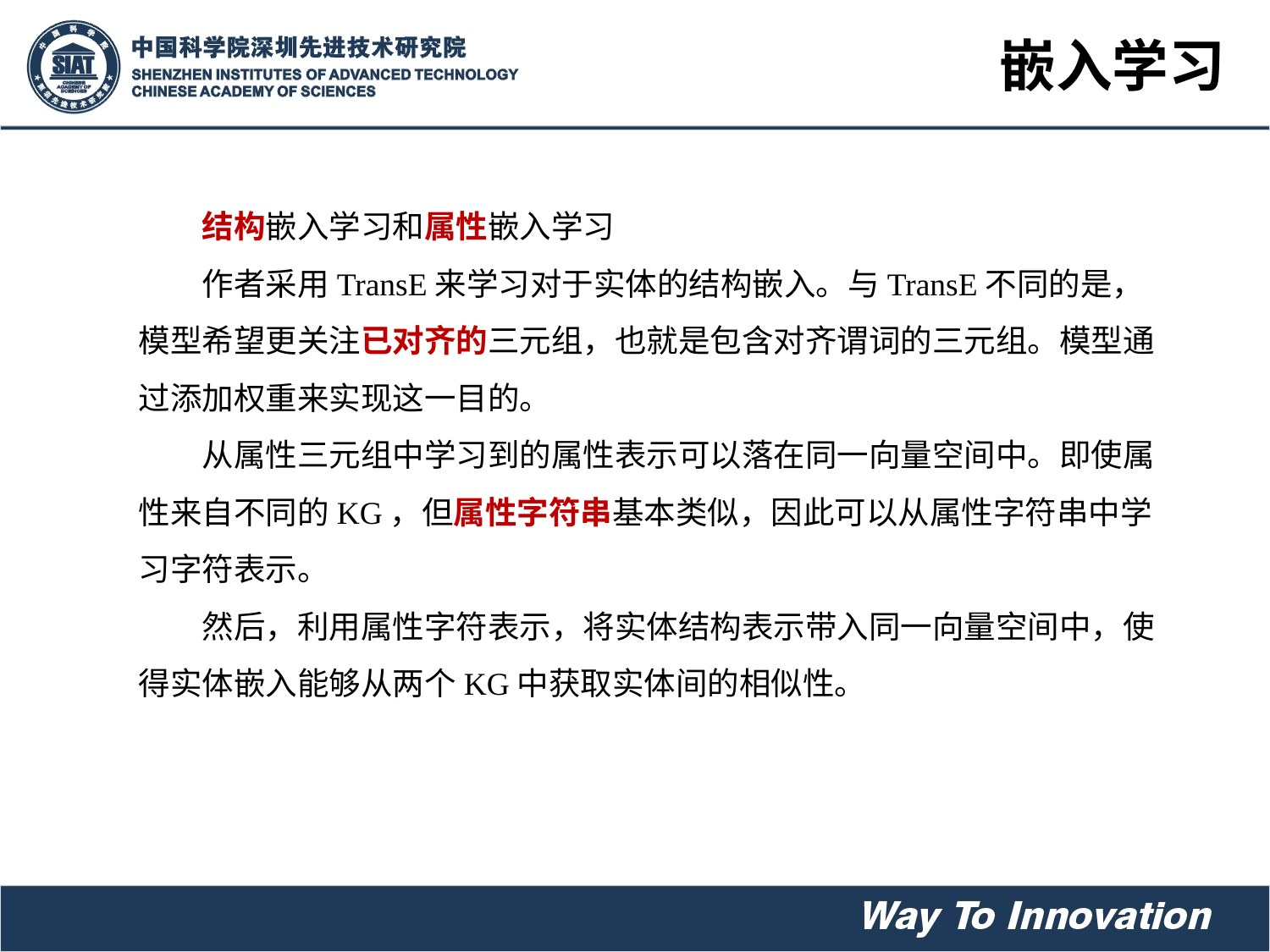

嵌入学习
结构嵌入学习和属性嵌入学习
作者采用TransE来学习对于实体的结构嵌入。与TransE不同的是，模型希望更关注已对齐的三元组，也就是包含对齐谓词的三元组。模型通过添加权重来实现这一目的。
从属性三元组中学习到的属性表示可以落在同一向量空间中。即使属性来自不同的KG，但属性字符串基本类似，因此可以从属性字符串中学习字符表示。
然后，利用属性字符表示，将实体结构表示带入同一向量空间中，使得实体嵌入能够从两个KG中获取实体间的相似性。